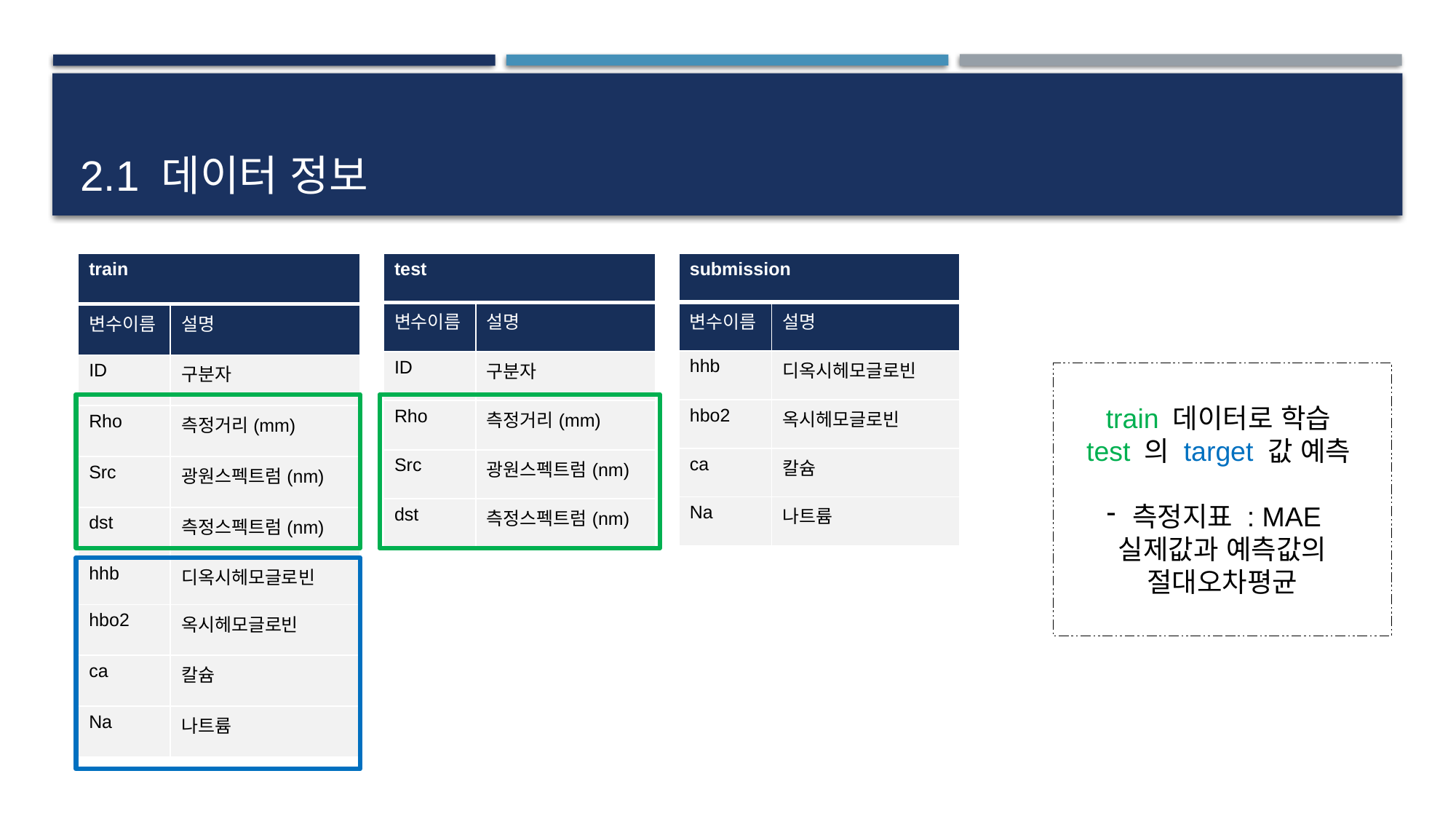

# 2.1 데이터 정보
| train |  |
| --- | --- |
| 변수이름 | 설명 |
| ID | 구분자 |
| Rho | 측정거리(mm) |
| Src | 광원스펙트럼(nm) |
| dst | 측정스펙트럼(nm) |
| hhb | 디옥시헤모글로빈 |
| hbo2 | 옥시헤모글로빈 |
| ca | 칼슘 |
| Na | 나트륨 |
| test |  |
| --- | --- |
| 변수이름 | 설명 |
| ID | 구분자 |
| Rho | 측정거리(mm) |
| Src | 광원스펙트럼(nm) |
| dst | 측정스펙트럼(nm) |
| submission |  |
| --- | --- |
| 변수이름 | 설명 |
| hhb | 디옥시헤모글로빈 |
| hbo2 | 옥시헤모글로빈 |
| ca | 칼슘 |
| Na | 나트륨 |

train 데이터로 학습
test 의 target 값 예측

측정지표 : MAE
실제값과 예측값의 절대오차평균